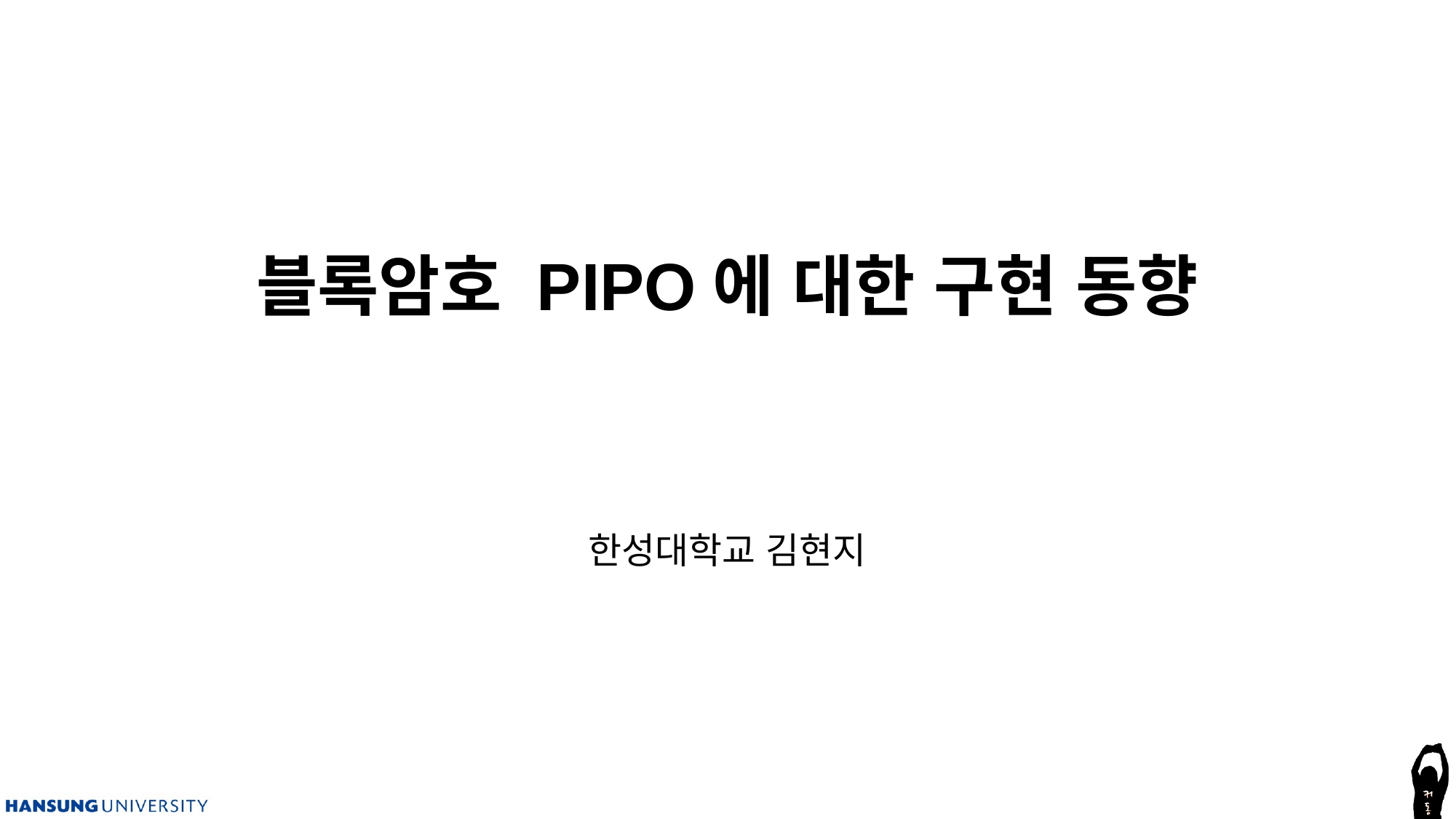

# 블록암호 PIPO에 대한 구현 동향
한성대학교 김현지